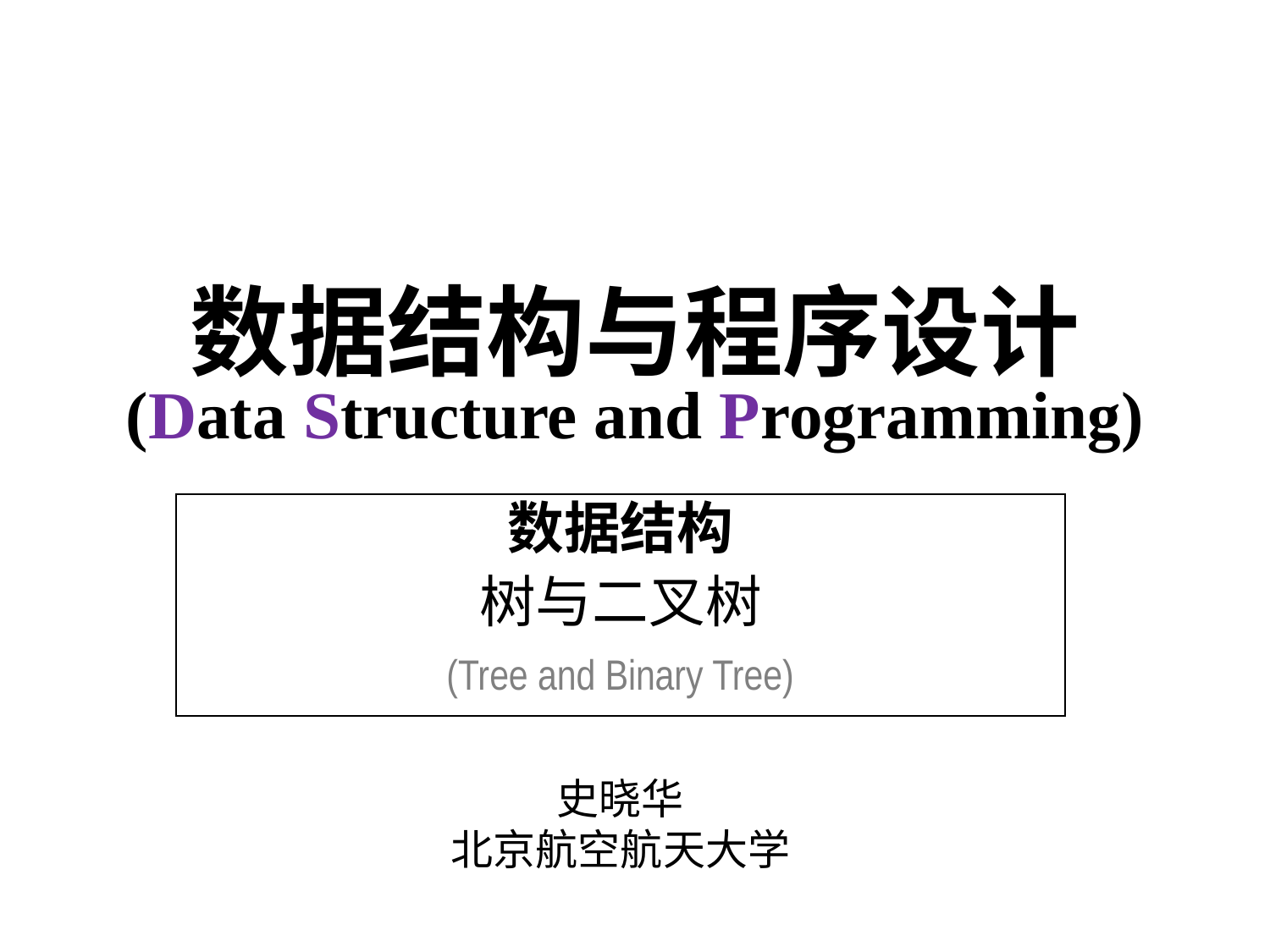

# 数据结构与程序设计 (Data Structure and Programming)
数据结构
树与二叉树
(Tree and Binary Tree)

史晓华
北京航空航天大学